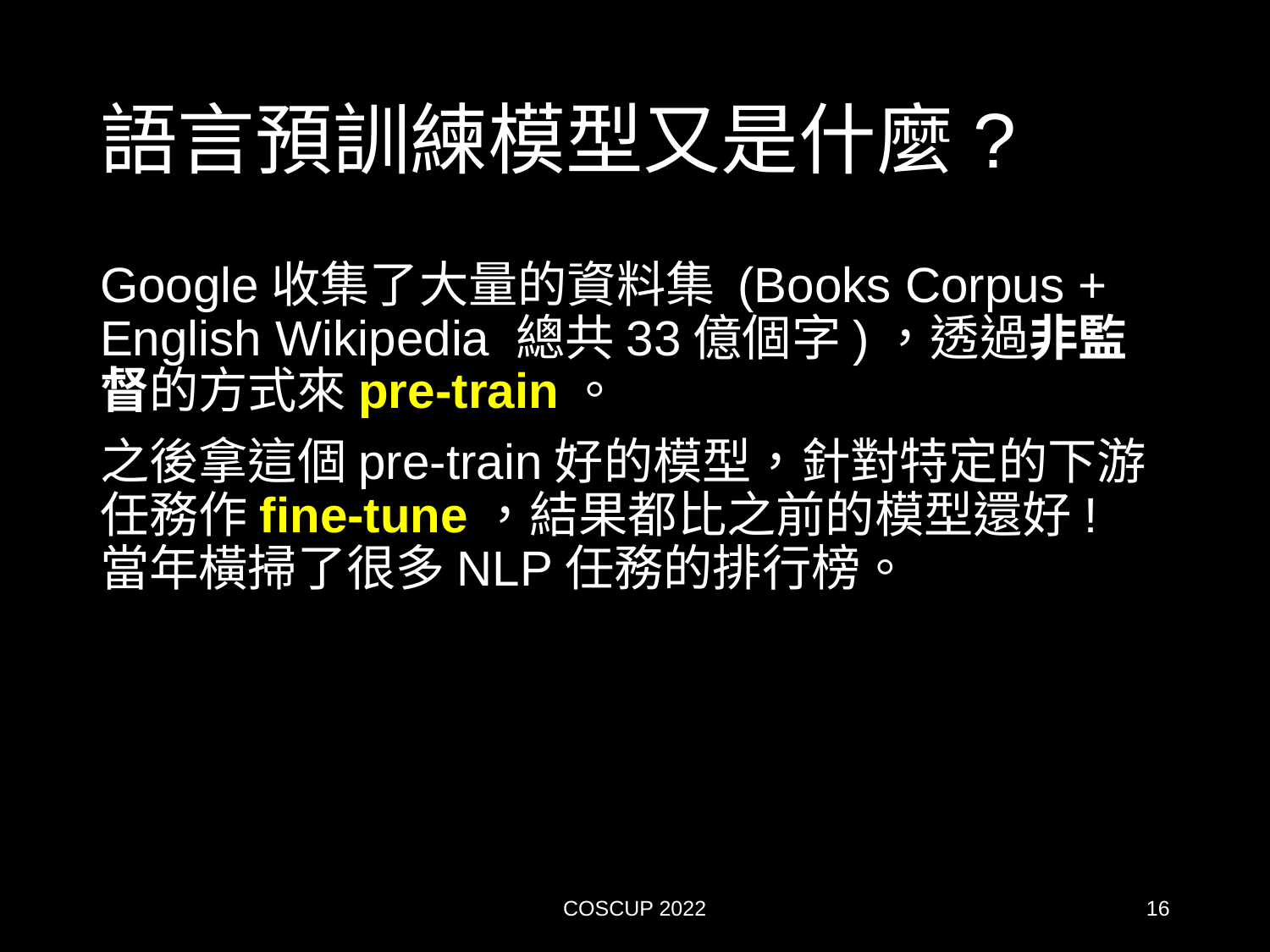

# 語言預訓練模型又是什麼?
Google收集了大量的資料集 (Books Corpus + English Wikipedia 總共33億個字)，透過非監督的方式來pre-train。
之後拿這個pre-train好的模型，針對特定的下游任務作fine-tune，結果都比之前的模型還好! 當年橫掃了很多NLP任務的排行榜。
COSCUP 2022
16